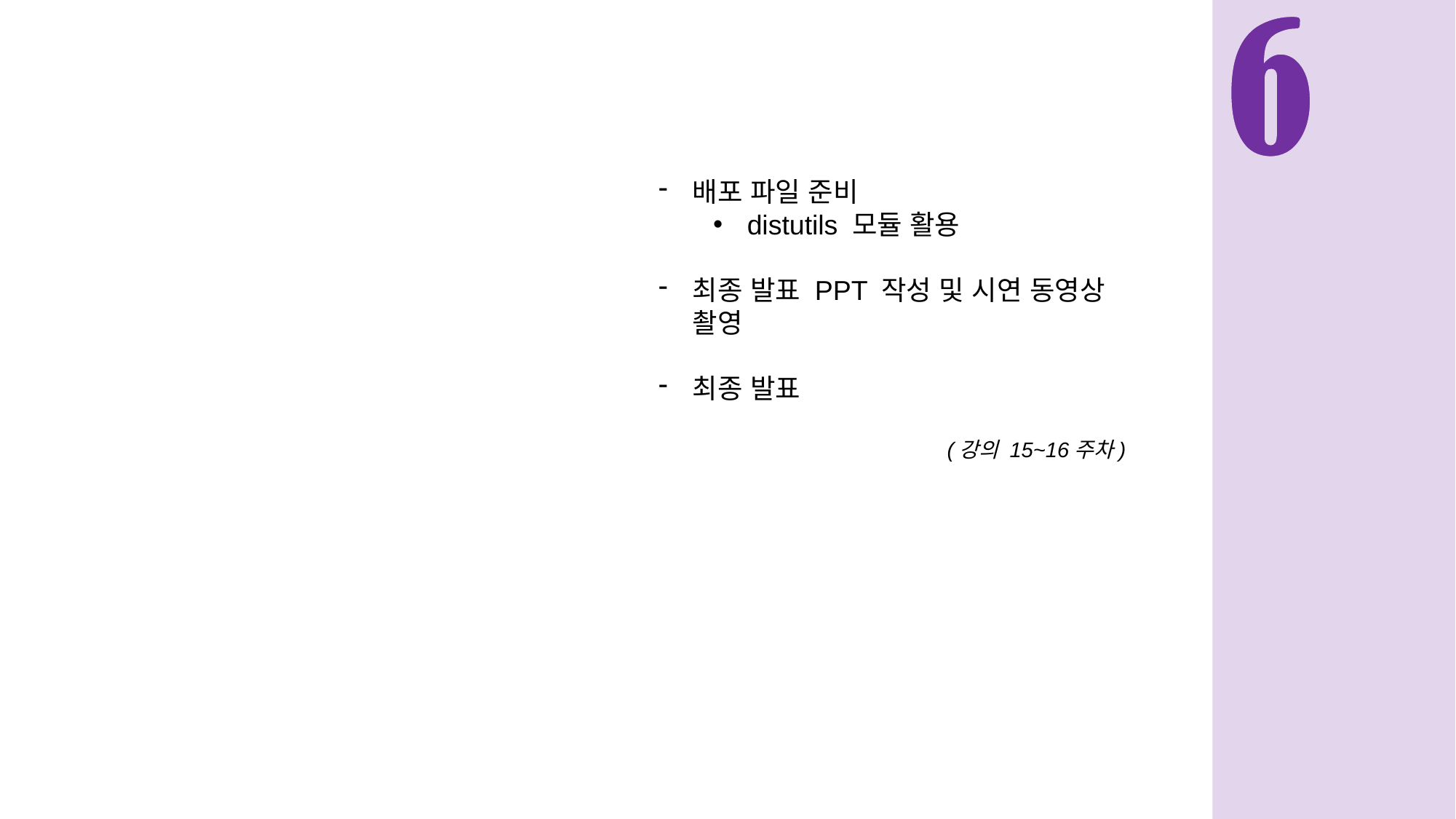

배포 파일 준비
distutils 모듈 활용

최종 발표 PPT 작성 및 시연 동영상 촬영

최종 발표

(강의 15~16주차)